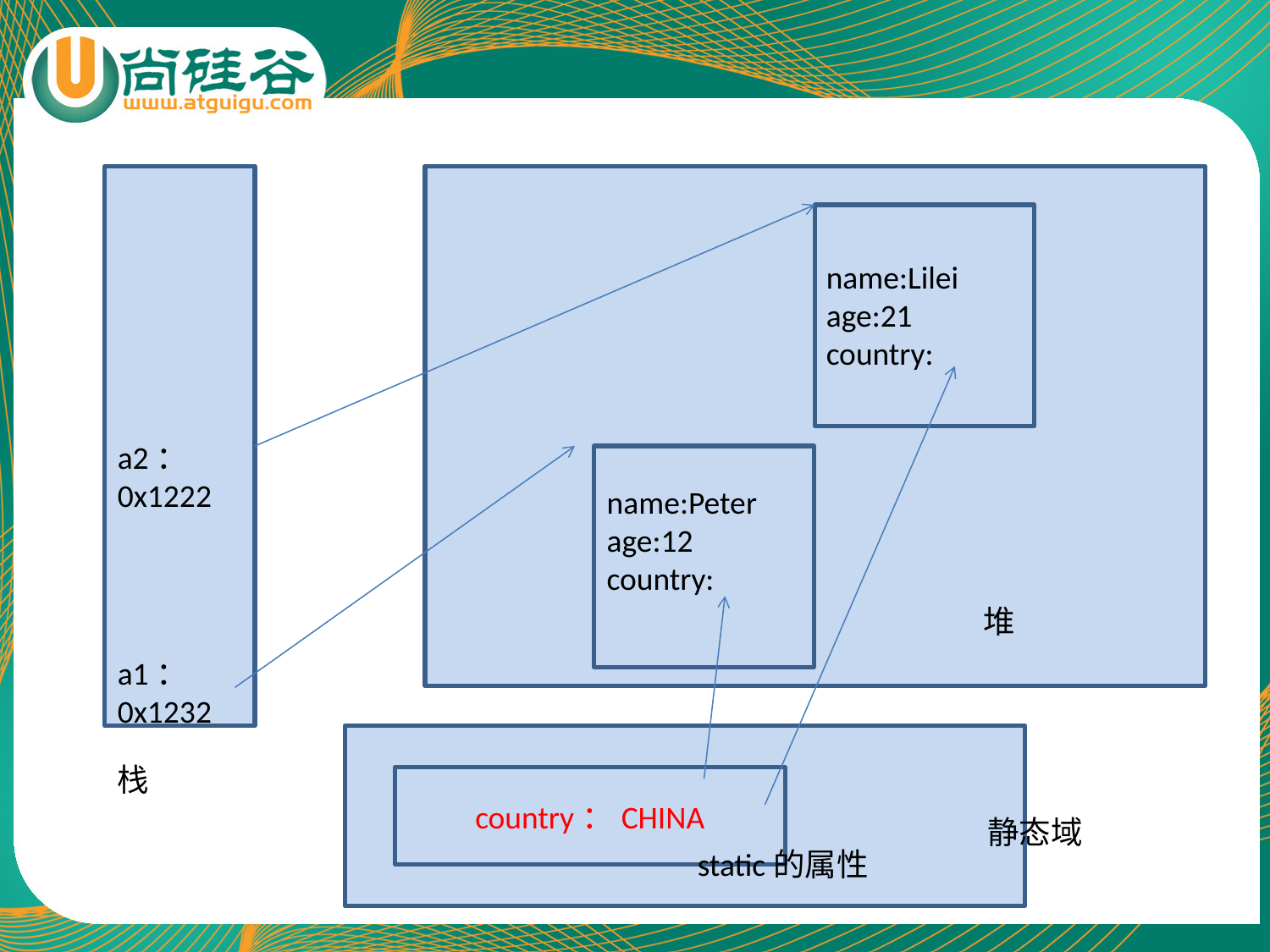

name:Lilei
age:21
country:
a2：0x1222

name:Peter
age:12
country:
堆
a1：0x1232

栈
country：CHINA
静态域
static的属性